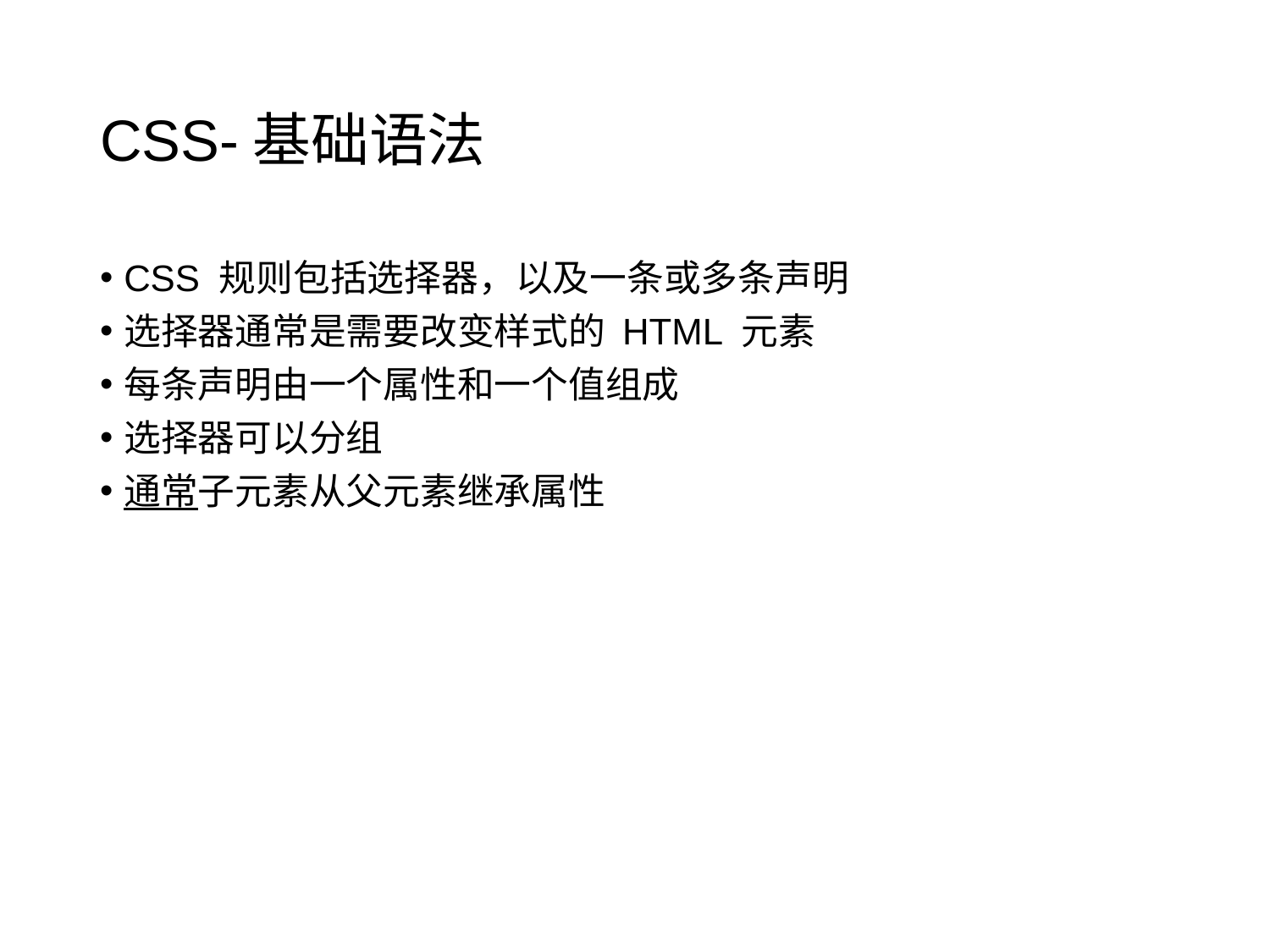

# CSS-基础语法
CSS 规则包括选择器，以及一条或多条声明
选择器通常是需要改变样式的 HTML 元素
每条声明由一个属性和一个值组成
选择器可以分组
通常子元素从父元素继承属性